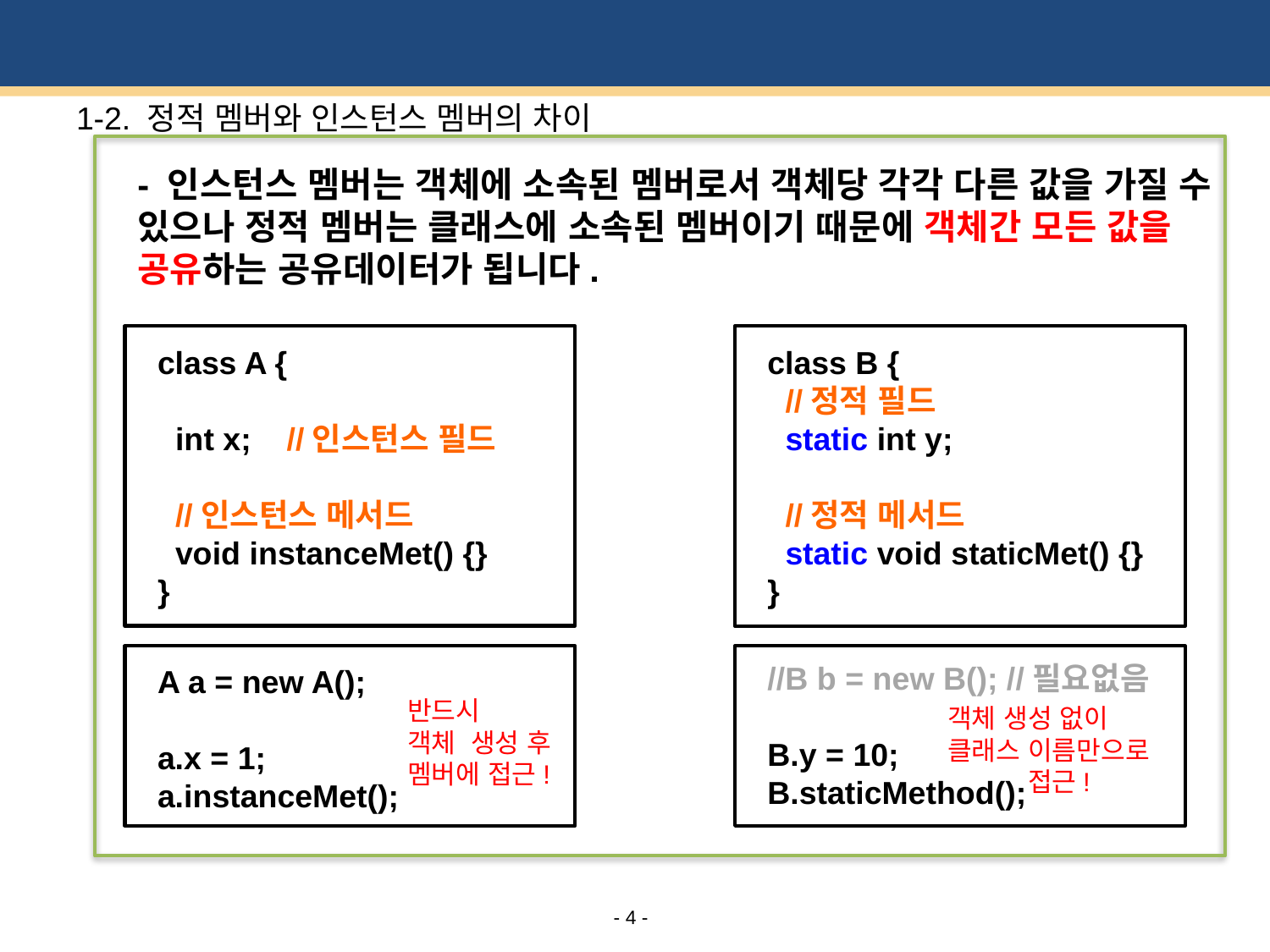

# 1-2. 정적 멤버와 인스턴스 멤버의 차이

- 인스턴스 멤버는 객체에 소속된 멤버로서 객체당 각각 다른 값을 가질 수 있으나 정적 멤버는 클래스에 소속된 멤버이기 때문에 객체간 모든 값을 공유하는 공유데이터가 됩니다.

class A {

  int x;    //인스턴스 필드

  //인스턴스 메서드
  void instanceMet() {}
}
class B {
  //정적 필드
  static int y;

  //정적 메서드
  static void staticMet() {}
}

//B b = new B(); //필요없음

B.y = 10;
B.staticMethod();
A a = new A();

a.x = 1;
a.instanceMet();
반드시
객체  생성 후
멤버에 접근!
객체 생성 없이
클래스 이름만으로
          접근!